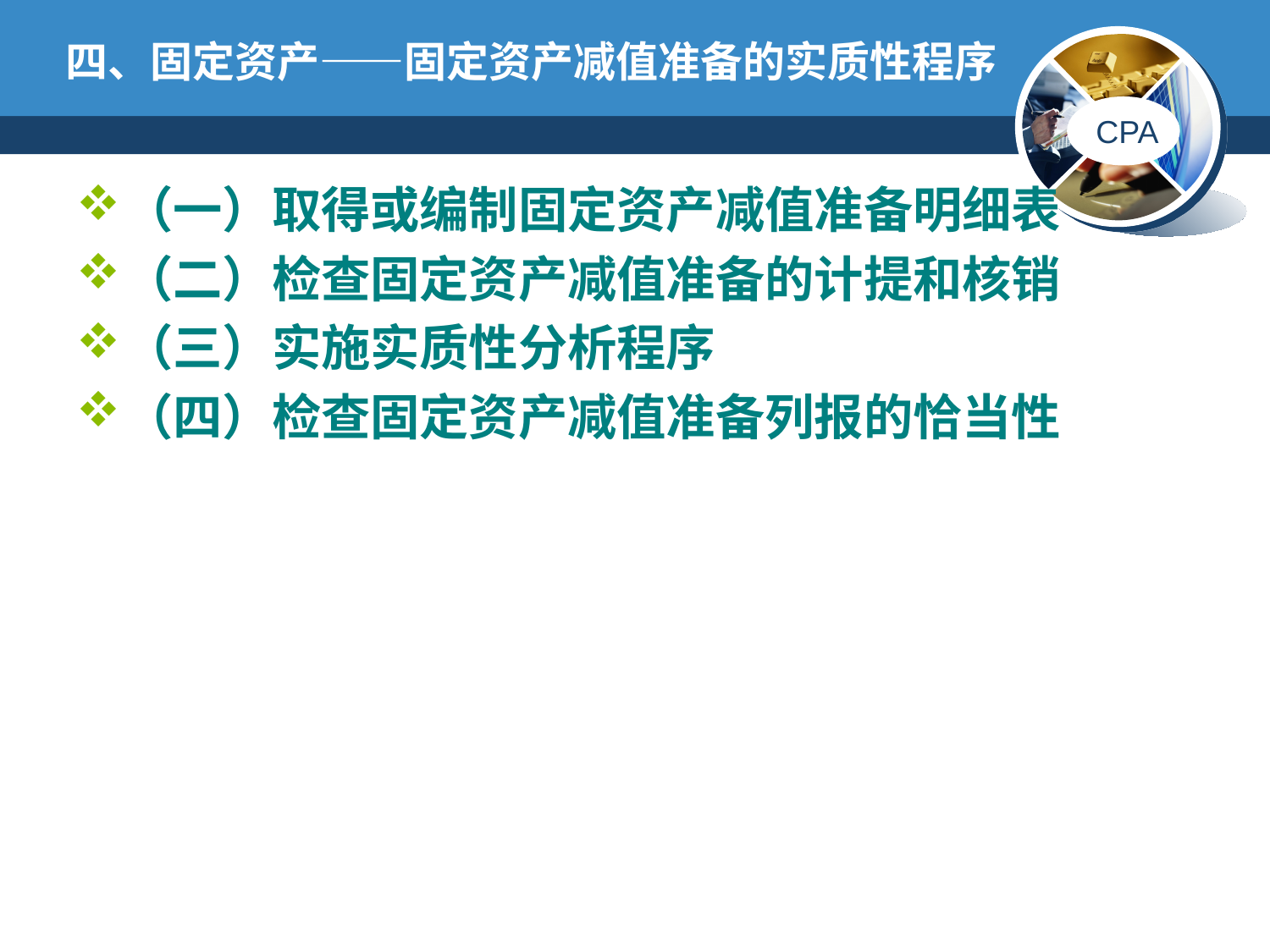

# 四、固定资产——固定资产减值准备的实质性程序
（一）取得或编制固定资产减值准备明细表
（二）检查固定资产减值准备的计提和核销
（三）实施实质性分析程序
（四）检查固定资产减值准备列报的恰当性